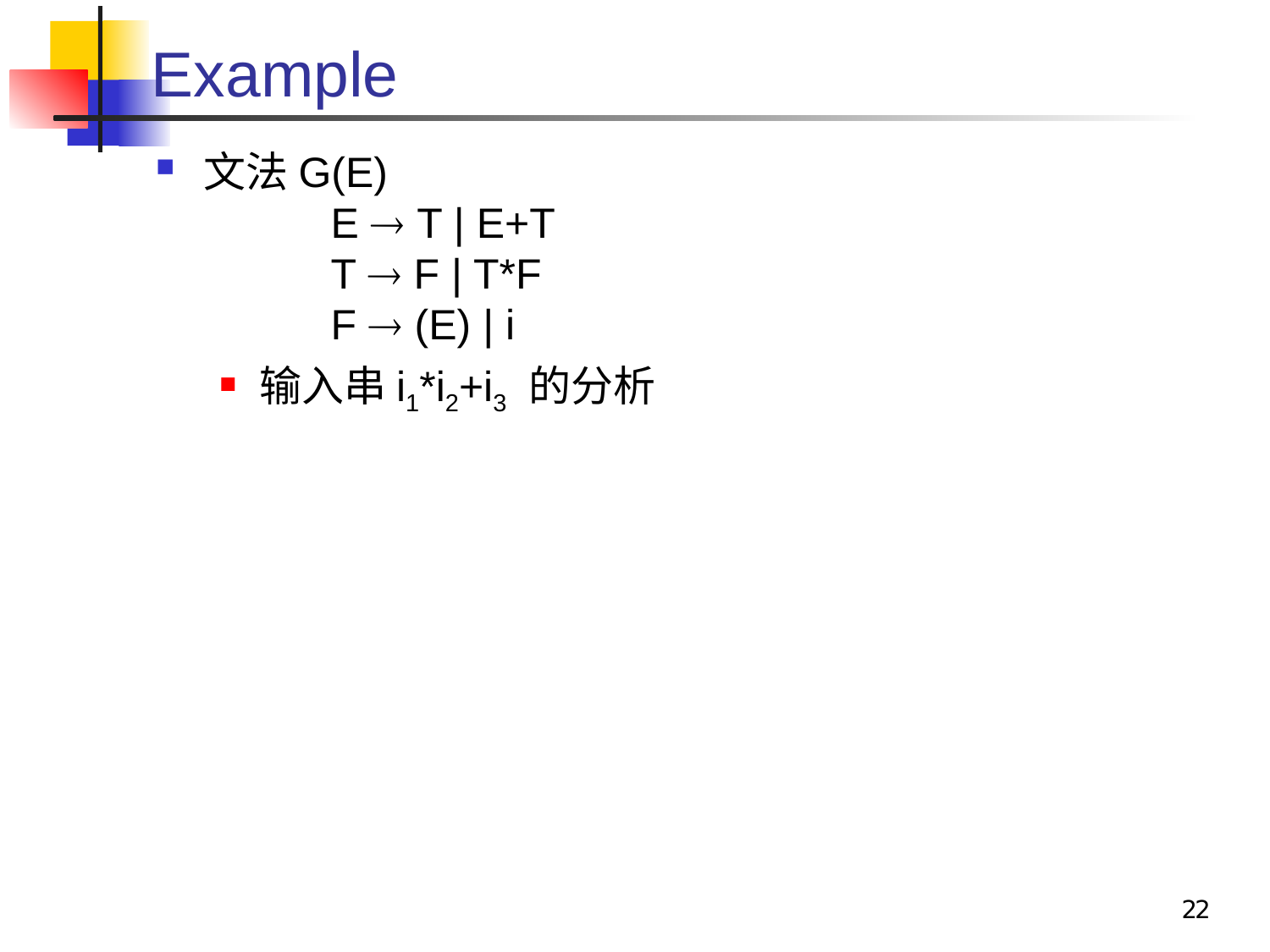

# Example
文法G(E)
		E → T | E+T
		T → F | T*F
		F → (E) | i
输入串i1*i2+i3 的分析
22